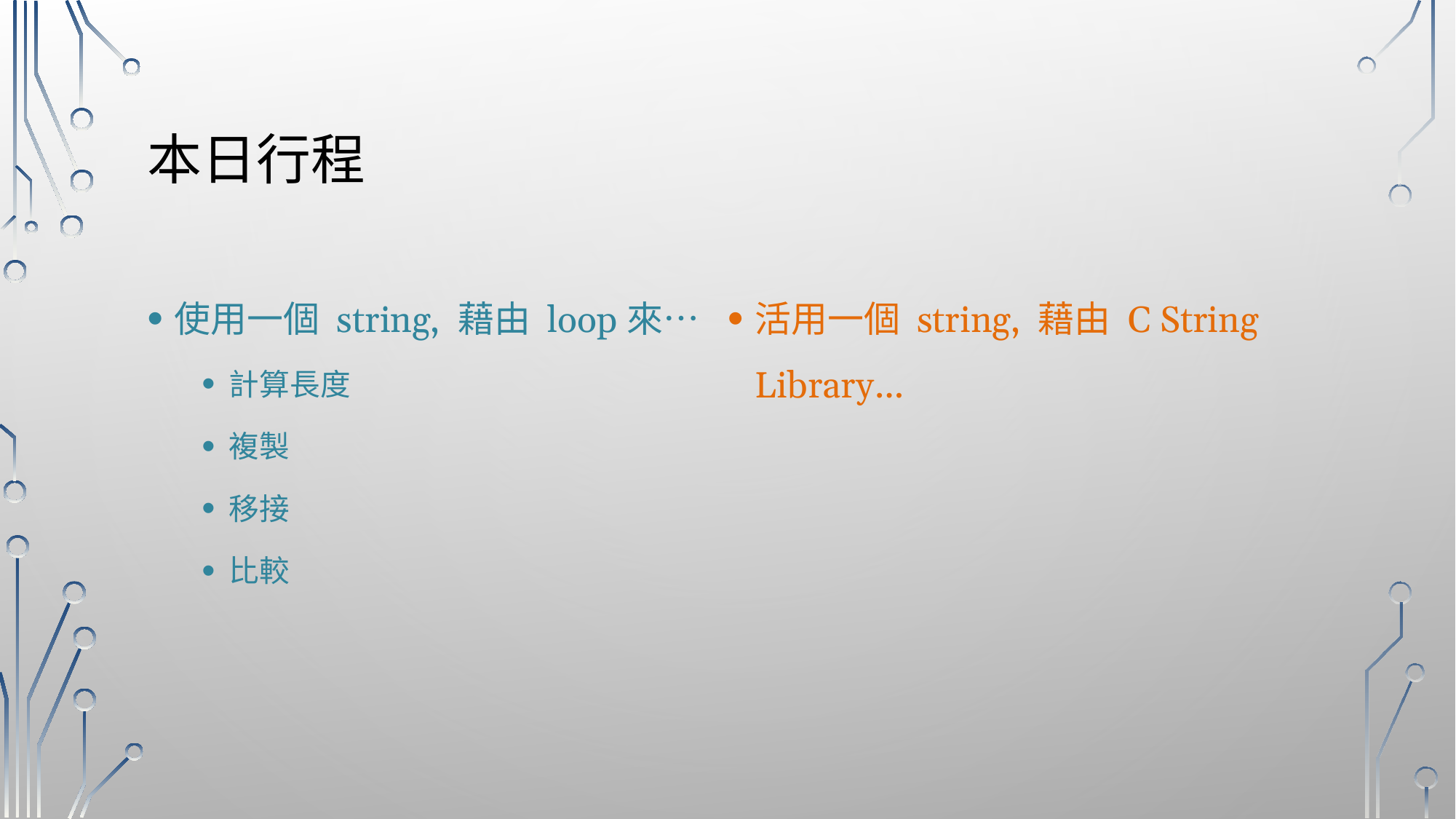

# 本日行程
使用一個 string, 藉由 loop來…
計算長度
複製
移接
比較

活用一個 string, 藉由 C String Library…